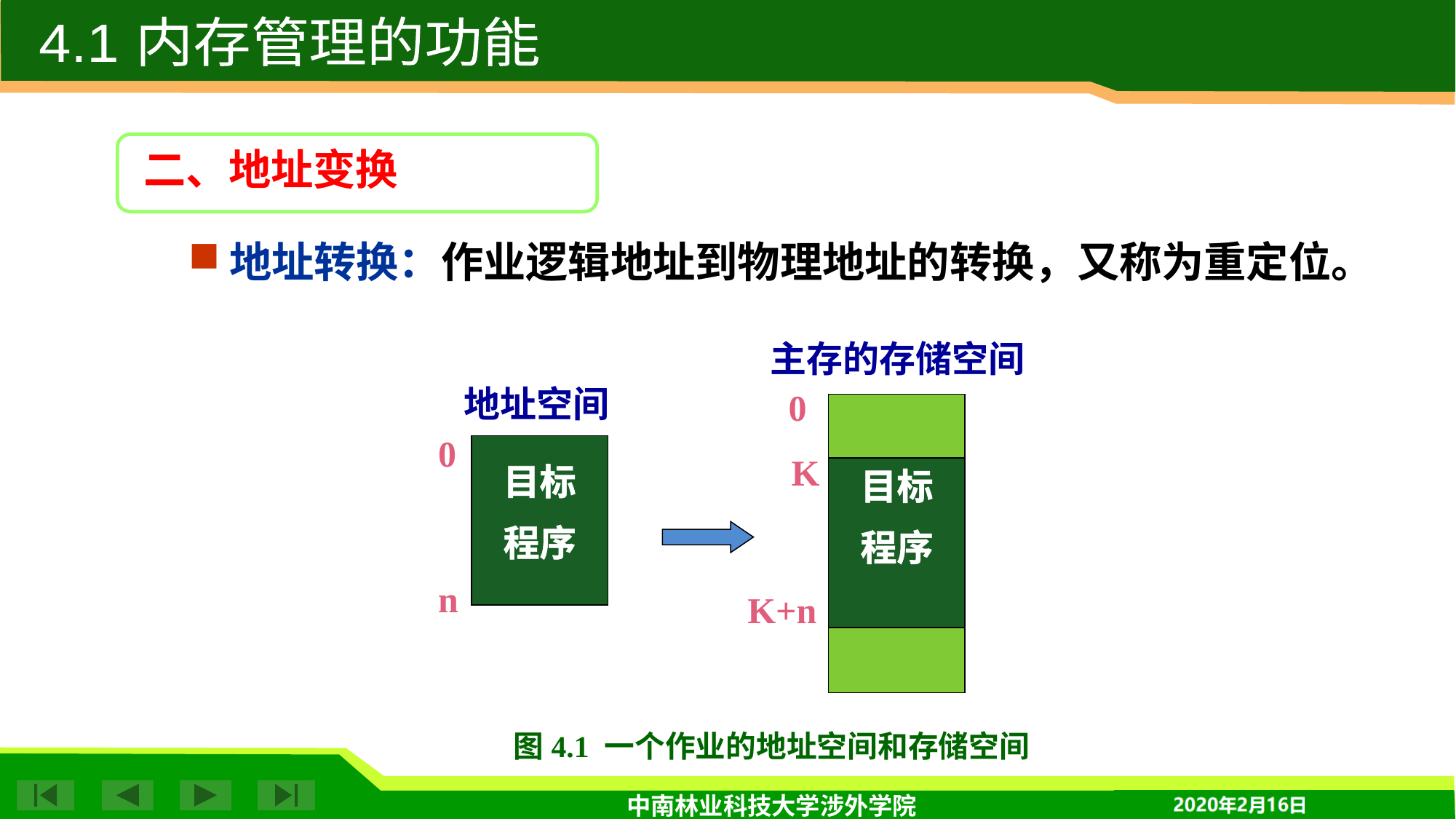

4.1 内存管理的功能

二、地址变换
地址转换：作业逻辑地址到物理地址的转换，又称为重定位。
主存的存储空间
地址空间
0

0
目标
程序
K
目标
程序

n
K+n

图4.1 一个作业的地址空间和存储空间